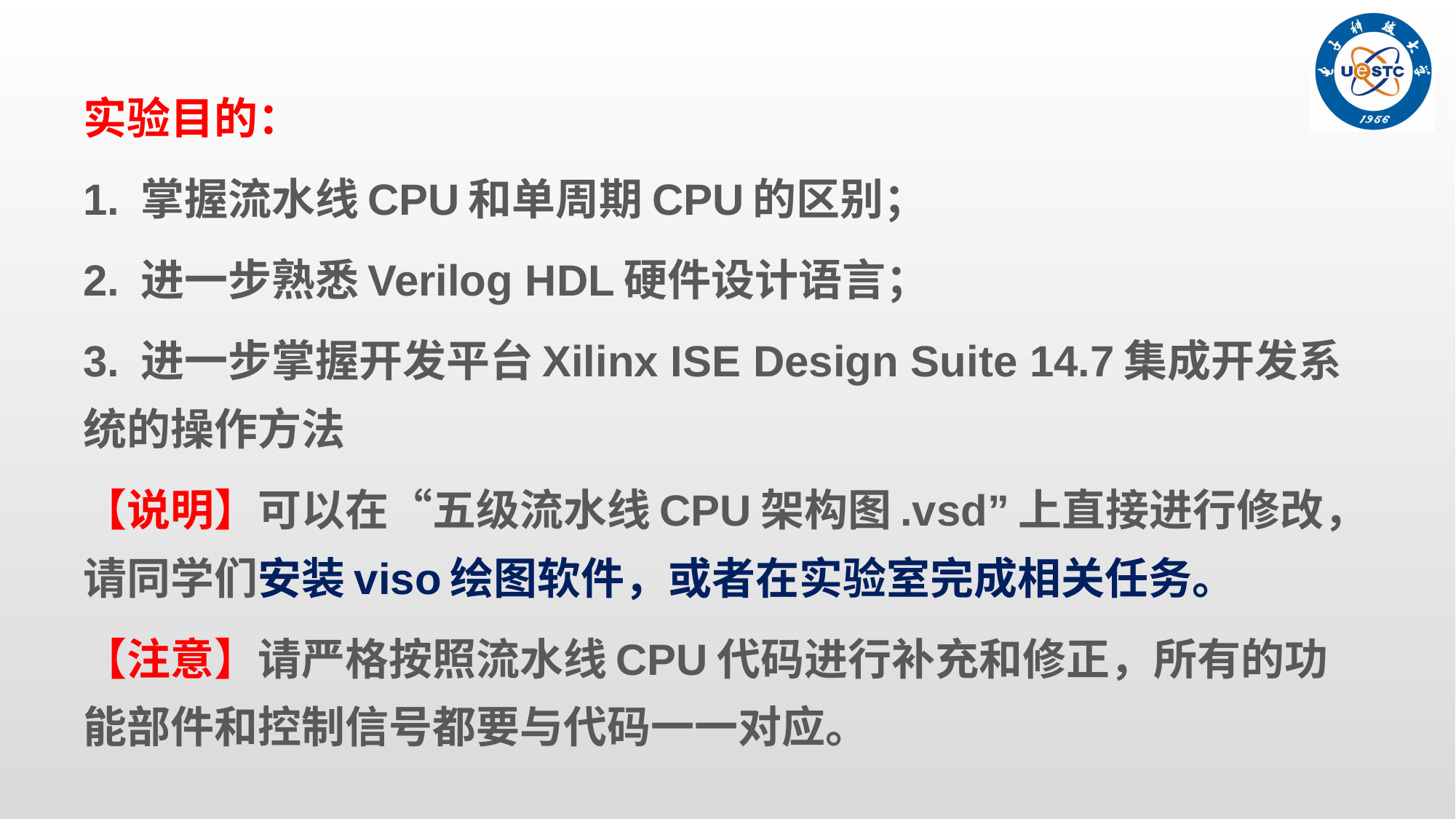

实验目的：
1. 掌握流水线CPU和单周期CPU的区别；
2. 进一步熟悉Verilog HDL硬件设计语言；
3. 进一步掌握开发平台Xilinx ISE Design Suite 14.7集成开发系统的操作方法
【说明】可以在“五级流水线CPU架构图.vsd”上直接进行修改，请同学们安装viso绘图软件，或者在实验室完成相关任务。
【注意】请严格按照流水线CPU代码进行补充和修正，所有的功能部件和控制信号都要与代码一一对应。